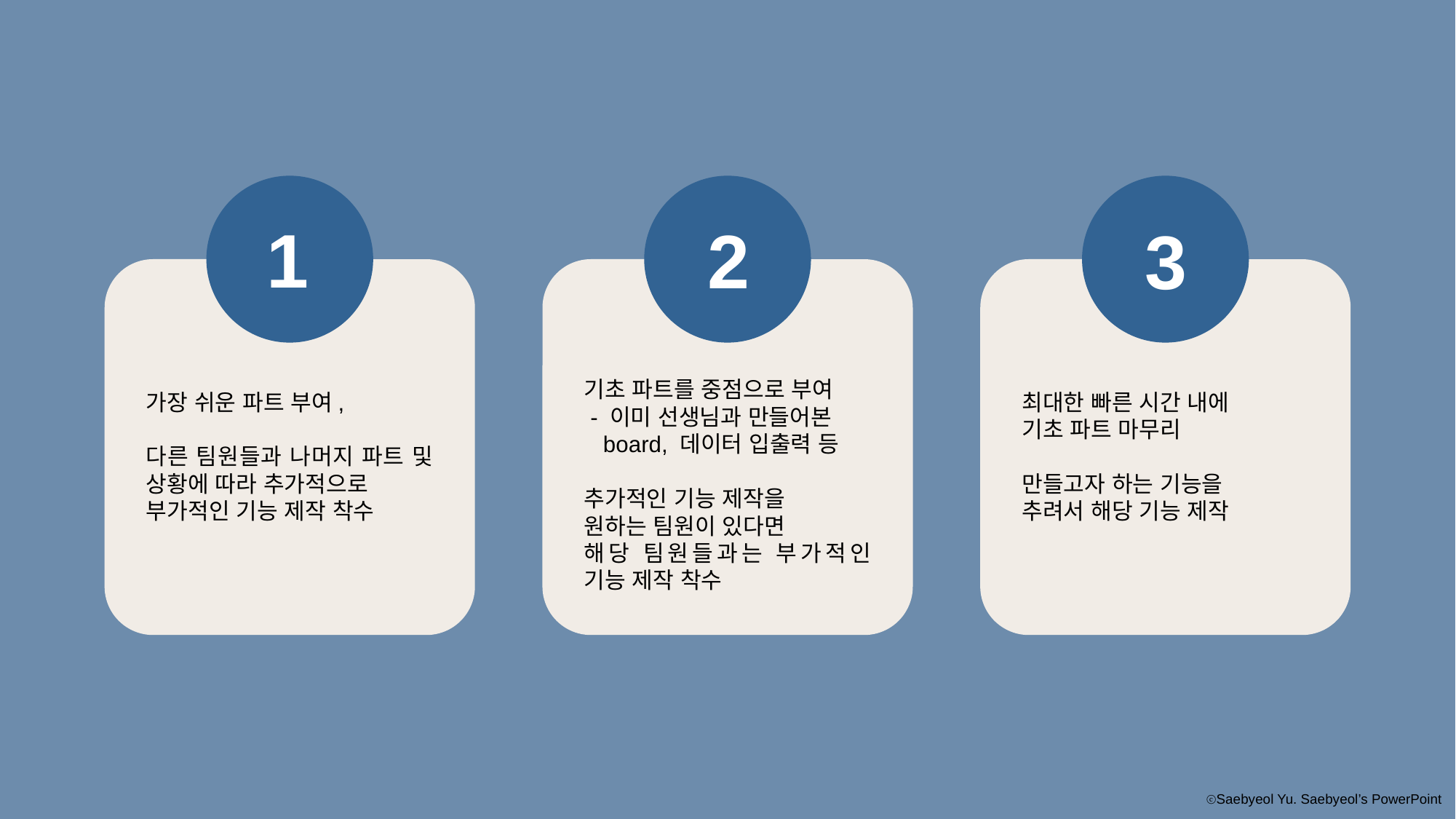

1
2
3
기초 파트를 중점으로 부여
 - 이미 선생님과 만들어본
   board, 데이터 입출력 등

추가적인 기능 제작을
원하는 팀원이 있다면
해당 팀원들과는 부가적인 기능 제작 착수
가장 쉬운 파트 부여,

다른 팀원들과 나머지 파트 및 상황에 따라 추가적으로
부가적인 기능 제작 착수
최대한 빠른 시간 내에
기초 파트 마무리

만들고자 하는 기능을
추려서 해당 기능 제작